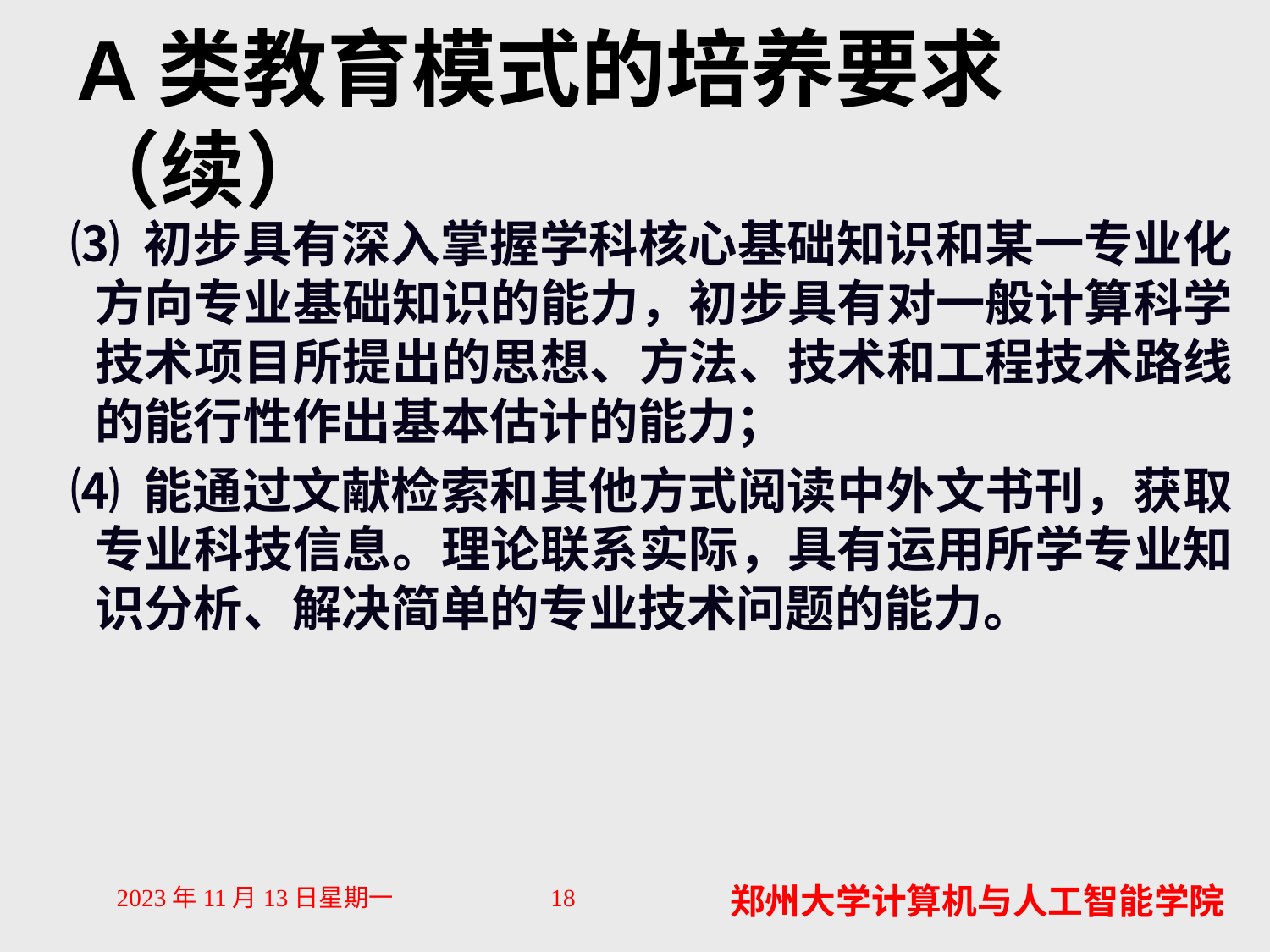

# A类教育模式的培养要求（续）
  ⑶ 初步具有深入掌握学科核心基础知识和某一专业化方向专业基础知识的能力，初步具有对一般计算科学技术项目所提出的思想、方法、技术和工程技术路线的能行性作出基本估计的能力；
  ⑷ 能通过文献检索和其他方式阅读中外文书刊，获取专业科技信息。理论联系实际，具有运用所学专业知识分析、解决简单的专业技术问题的能力。